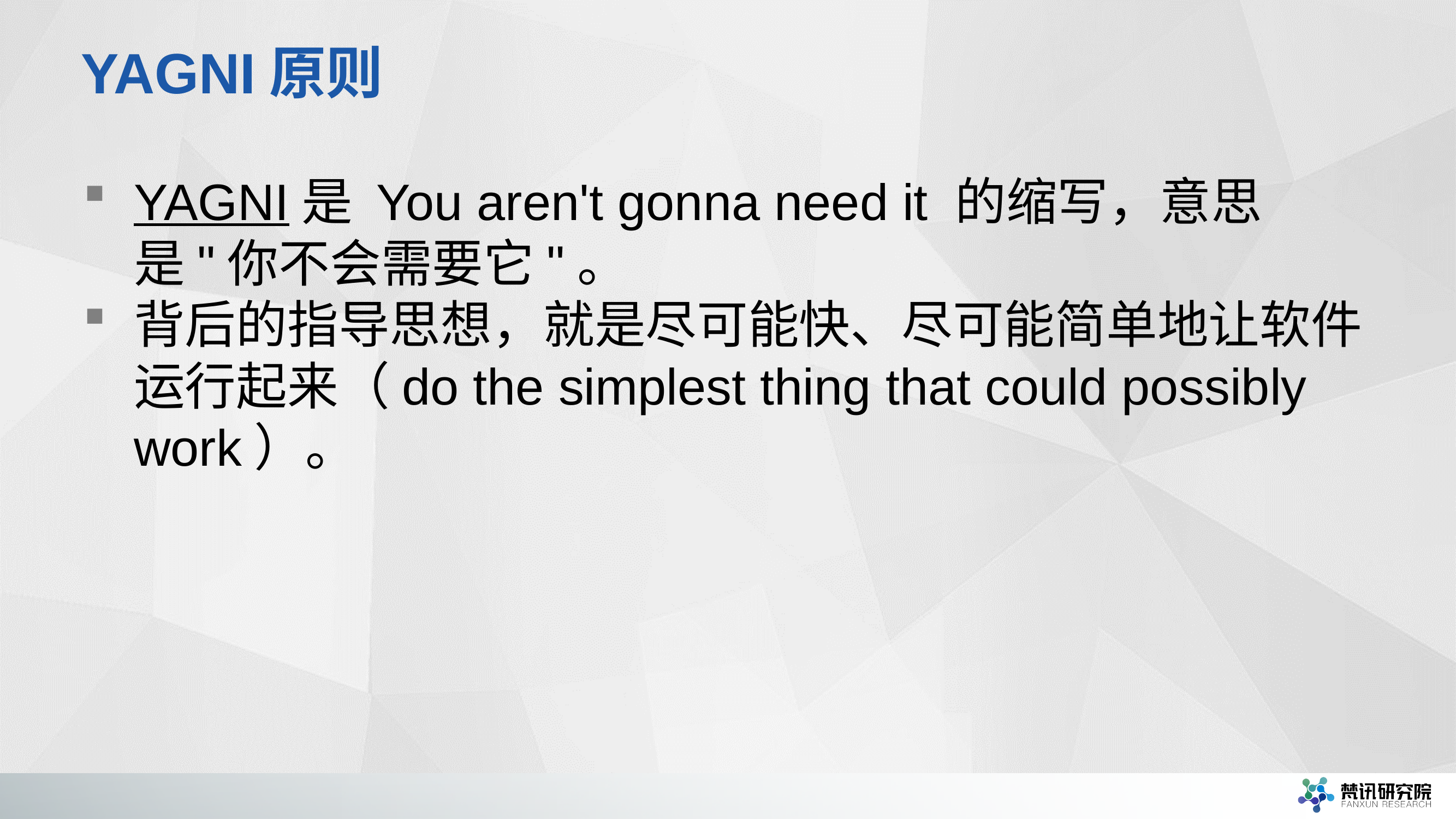

# YAGNI原则
YAGNI是 You aren't gonna need it 的缩写，意思是"你不会需要它"。
背后的指导思想，就是尽可能快、尽可能简单地让软件运行起来（do the simplest thing that could possibly work）。